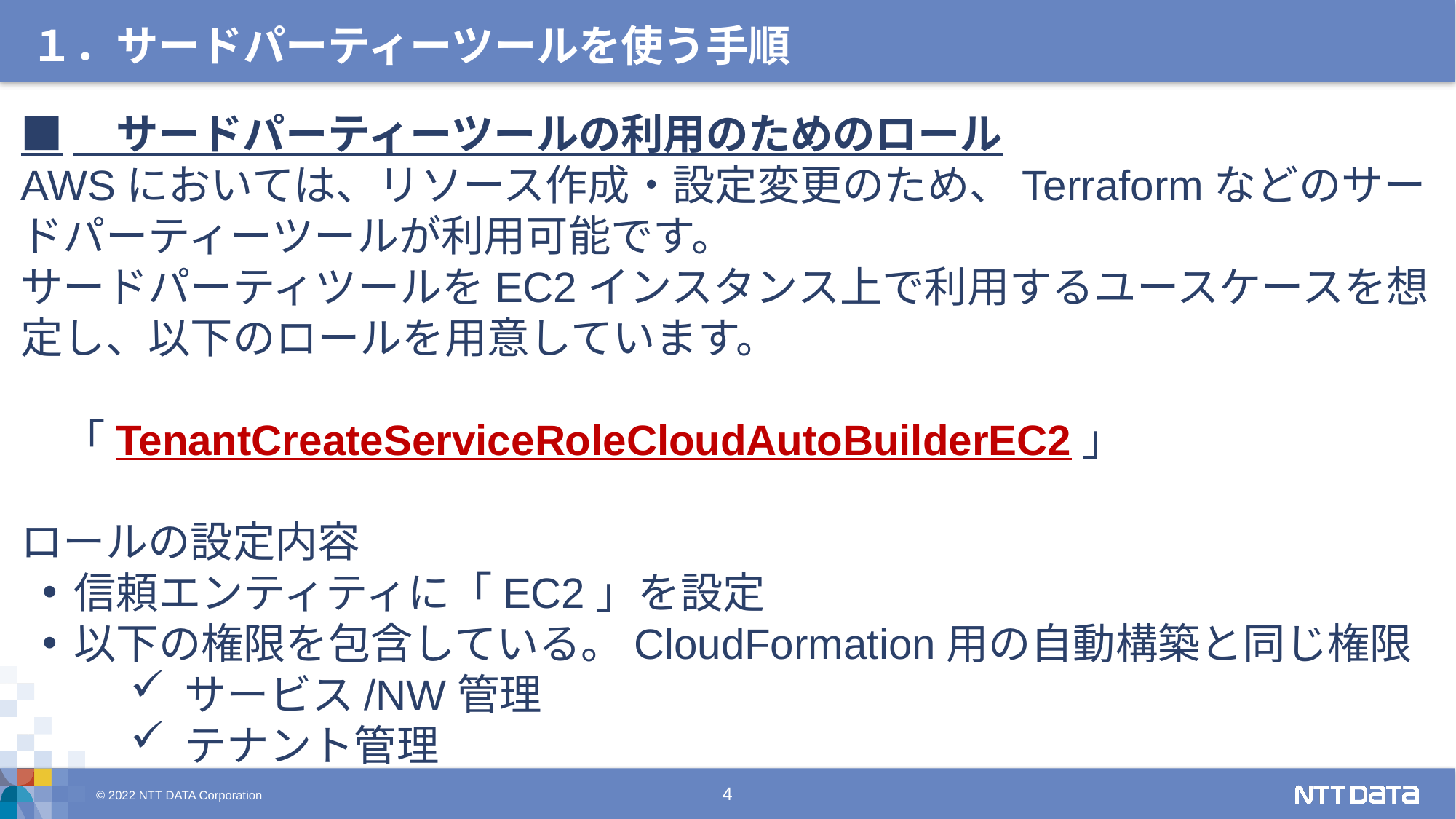

１．サードパーティーツールを使う手順
■　サードパーティーツールの利用のためのロール
AWSにおいては、リソース作成・設定変更のため、Terraformなどのサードパーティーツールが利用可能です。
サードパーティツールをEC2インスタンス上で利用するユースケースを想定し、以下のロールを用意しています。

　「TenantCreateServiceRoleCloudAutoBuilderEC2」

ロールの設定内容
信頼エンティティに「EC2」を設定
以下の権限を包含している。CloudFormation用の自動構築と同じ権限
サービス/NW管理
テナント管理